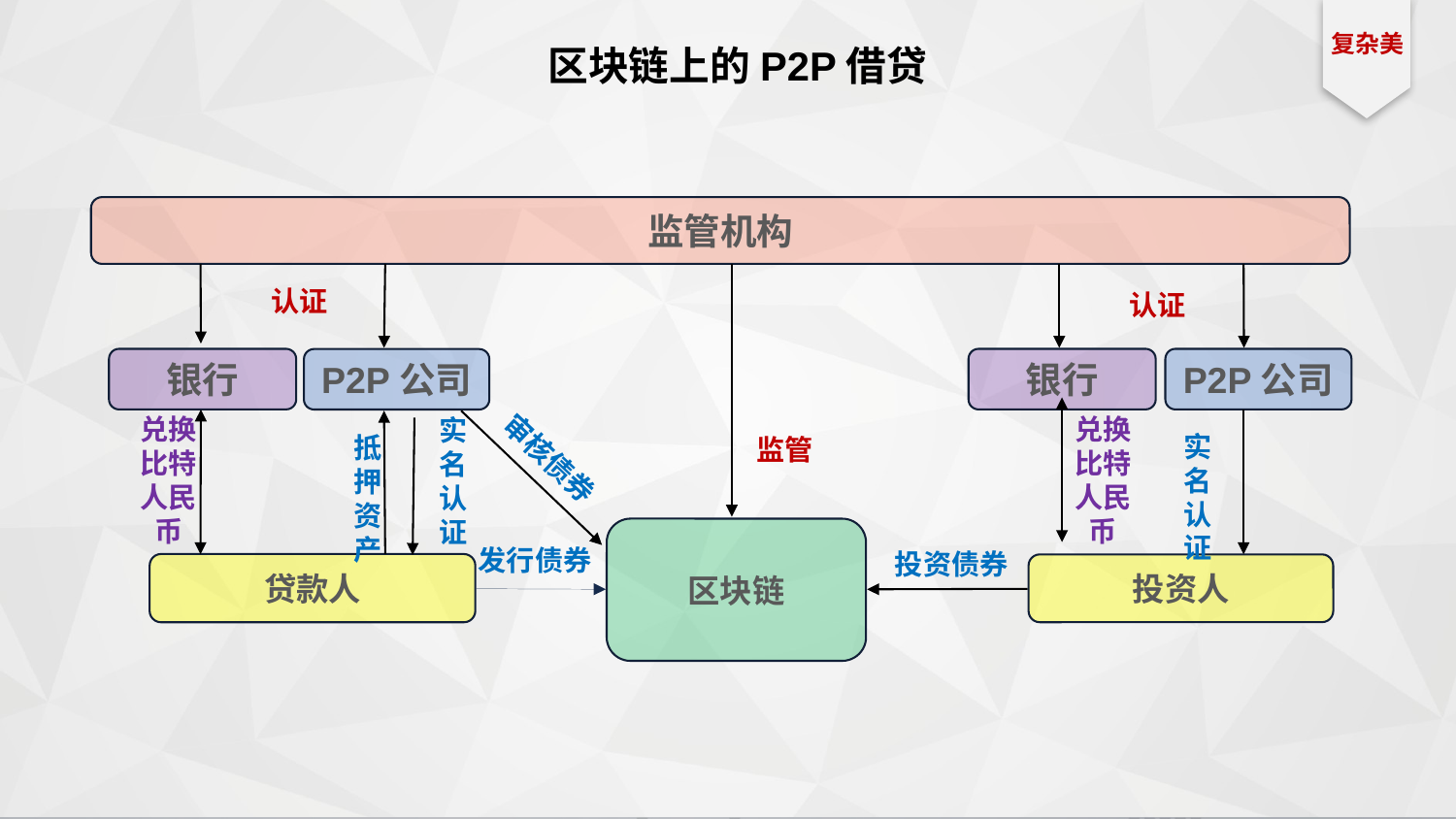

复杂美
区块链上的P2P借贷

监管机构

认证
认证
银行

银行

P2P公司

P2P公司

兑换比特人民币
兑换比特人民币

实名认证

实名认证
抵押资产
监管
审核债券

区块链
发行债券
投资债券

贷款人

投资人